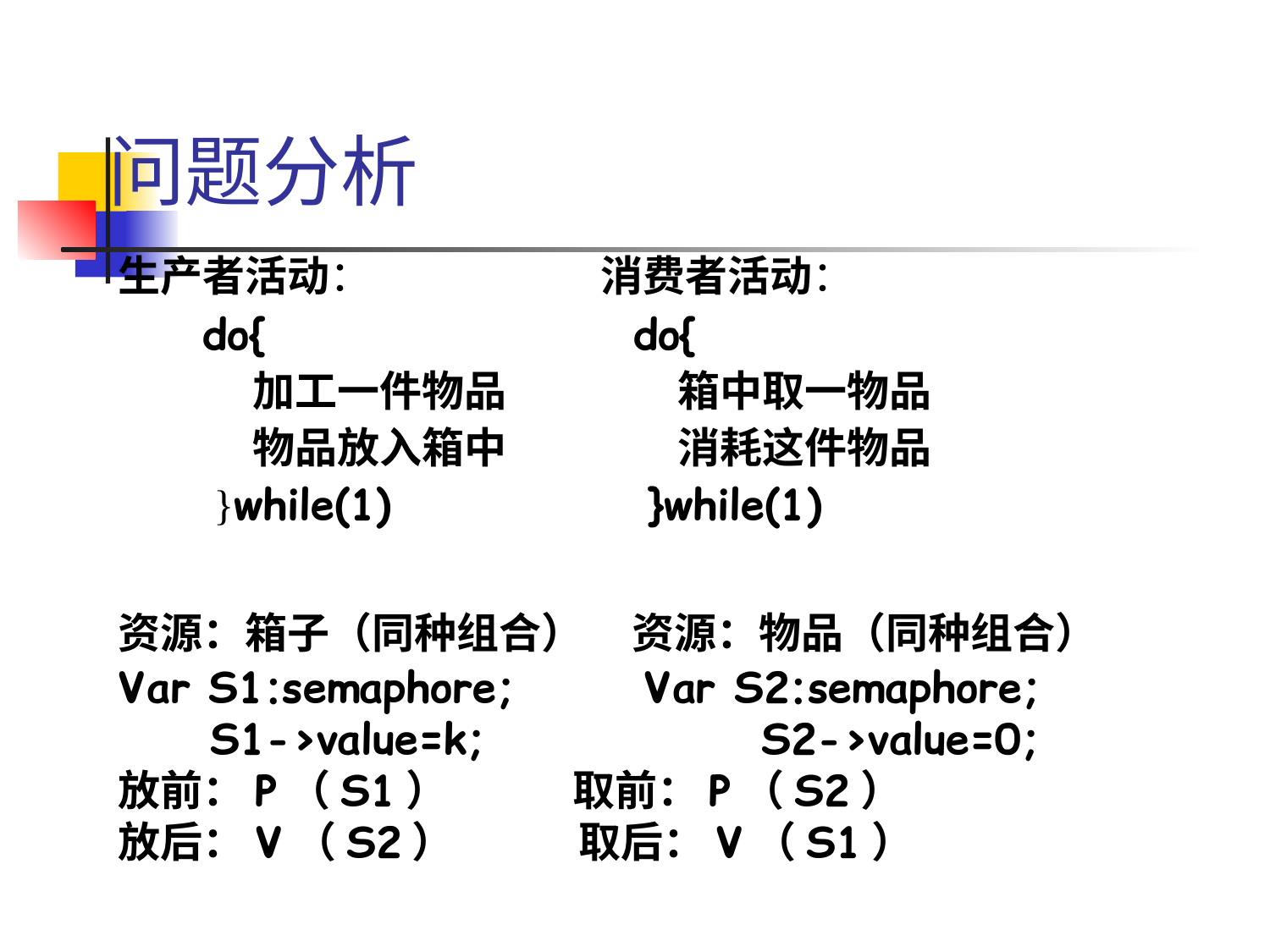

# 问题分析
生产者活动：                        消费者活动：
        do{                    do{
             加工一件物品                  箱中取一物品
             物品放入箱中                  消耗这件物品
         }while(1)              }while(1)
资源：箱子（同种组合）     资源：物品（同种组合）
Var S1:semaphore;       Var S2:semaphore;
     S1->value=k;               S2->value=0;
放前：P（S1）             取前：P（S2）
放后：V（S2）             取后：V（S1）